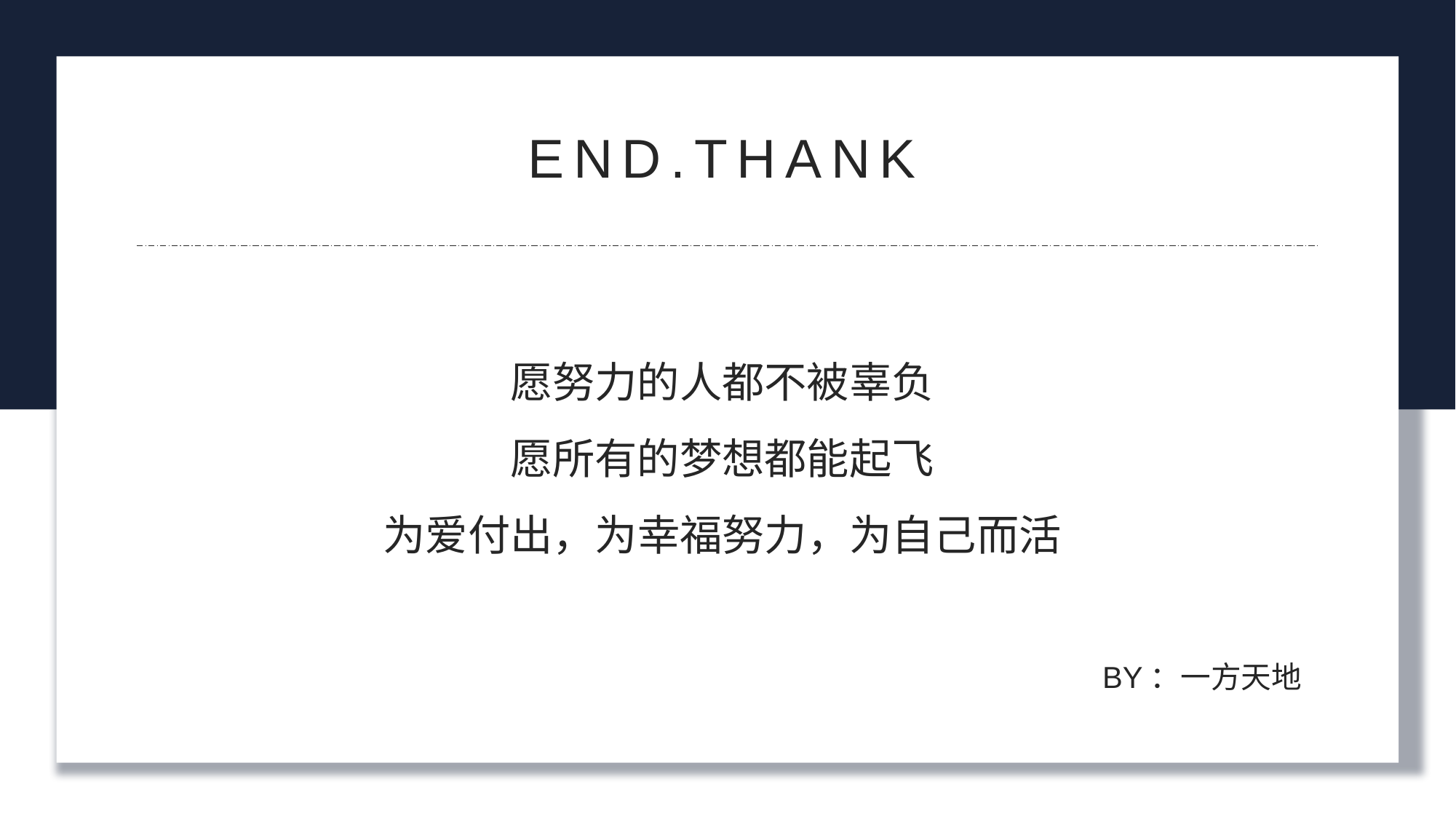

END.THANK
愿努力的人都不被辜负
愿所有的梦想都能起飞
为爱付出，为幸福努力，为自己而活
BY：一方天地